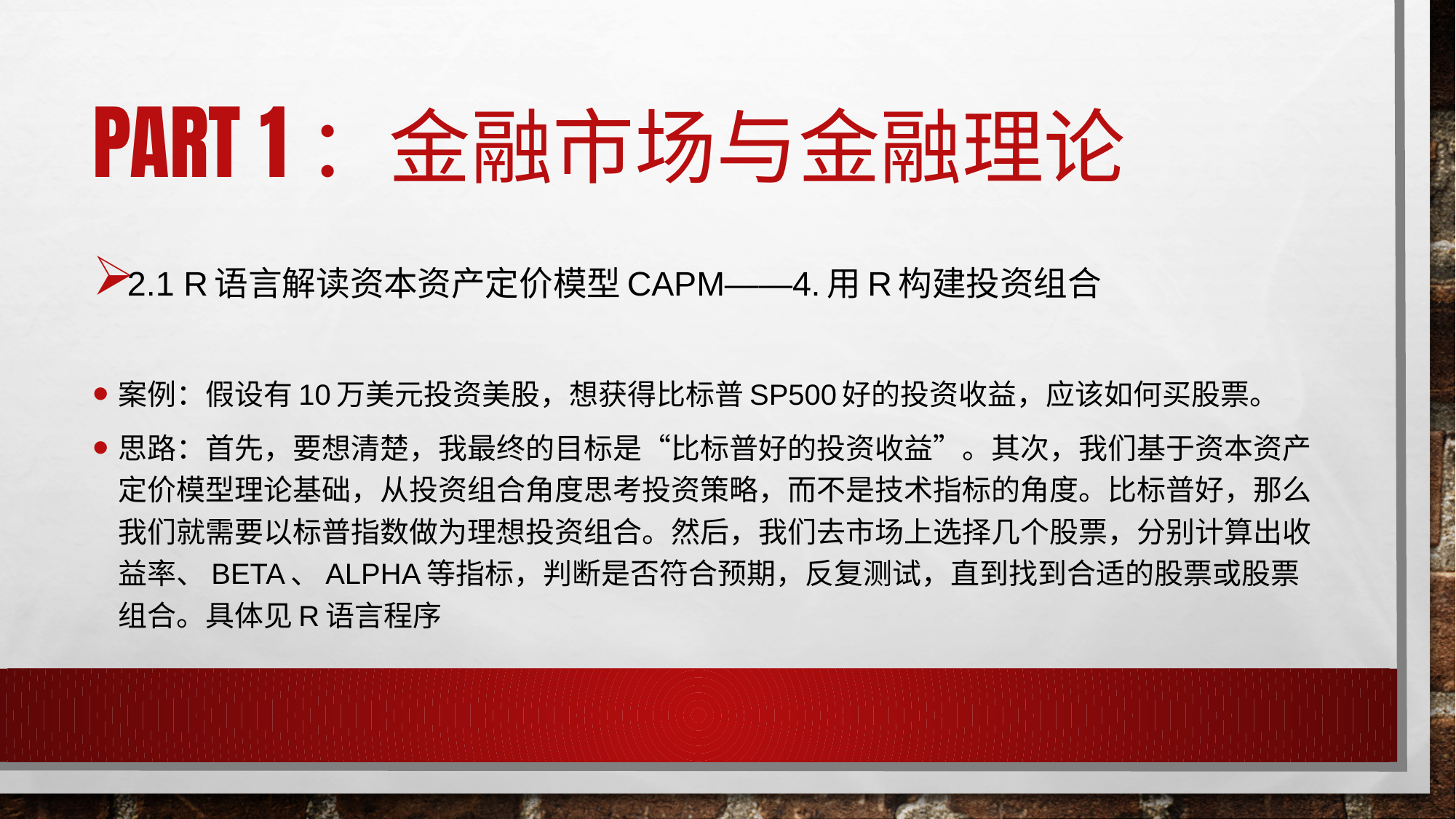

# Part 1：金融市场与金融理论
2.1 R语言解读资本资产定价模型CAPM——4.用R构建投资组合

案例：假设有10万美元投资美股，想获得比标普SP500好的投资收益，应该如何买股票。
思路：首先，要想清楚，我最终的目标是“比标普好的投资收益”。其次，我们基于资本资产定价模型理论基础，从投资组合角度思考投资策略，而不是技术指标的角度。比标普好，那么我们就需要以标普指数做为理想投资组合。然后，我们去市场上选择几个股票，分别计算出收益率、beta、alpha等指标，判断是否符合预期，反复测试，直到找到合适的股票或股票组合。具体见R语言程序